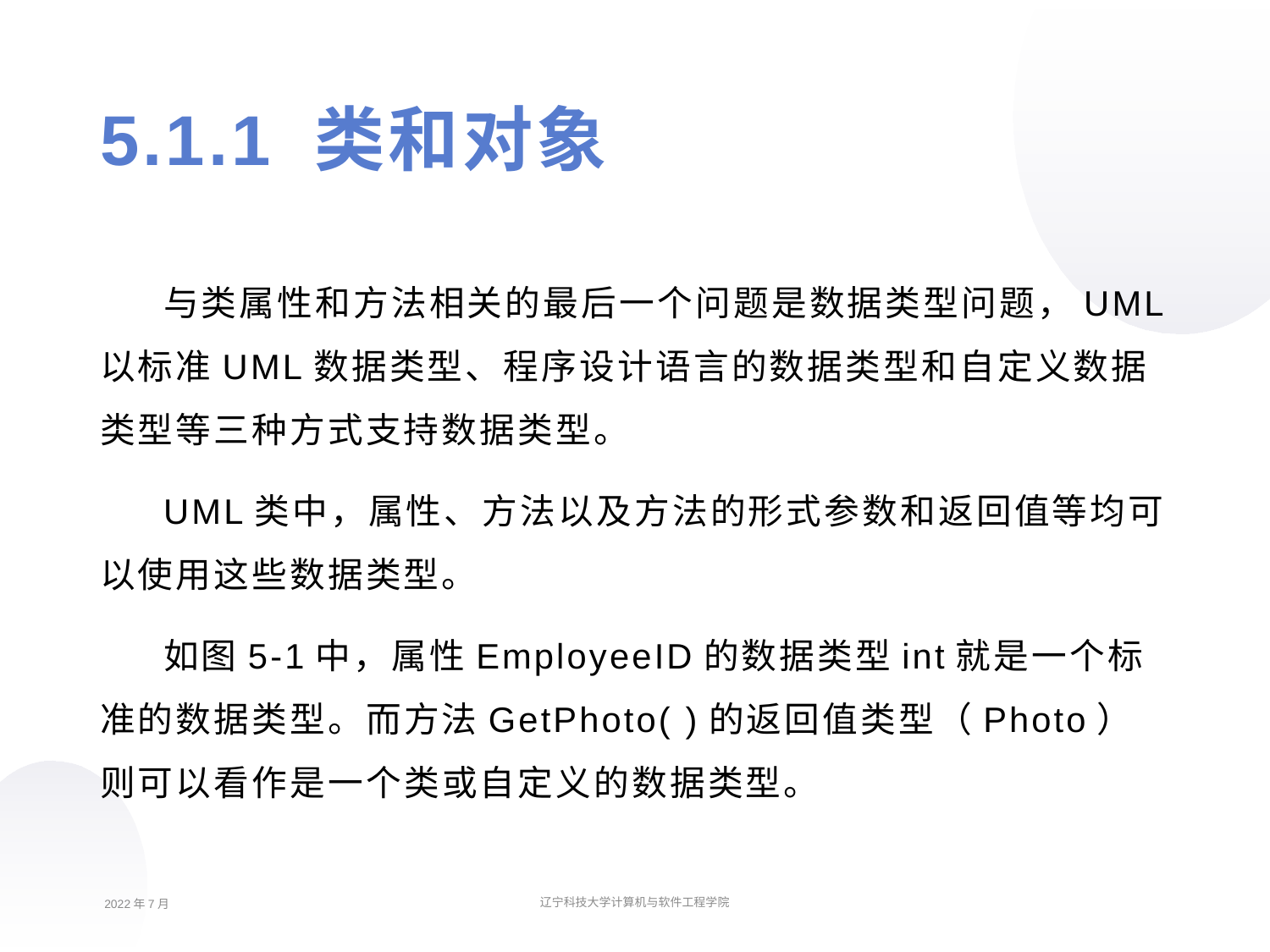

5.1.1 类和对象
与类属性和方法相关的最后一个问题是数据类型问题，UML以标准UML数据类型、程序设计语言的数据类型和自定义数据类型等三种方式支持数据类型。
UML类中，属性、方法以及方法的形式参数和返回值等均可以使用这些数据类型。
如图5-1中，属性EmployeeID的数据类型int就是一个标准的数据类型。而方法GetPhoto( )的返回值类型（Photo）则可以看作是一个类或自定义的数据类型。

2022年7月
辽宁科技大学计算机与软件工程学院
11